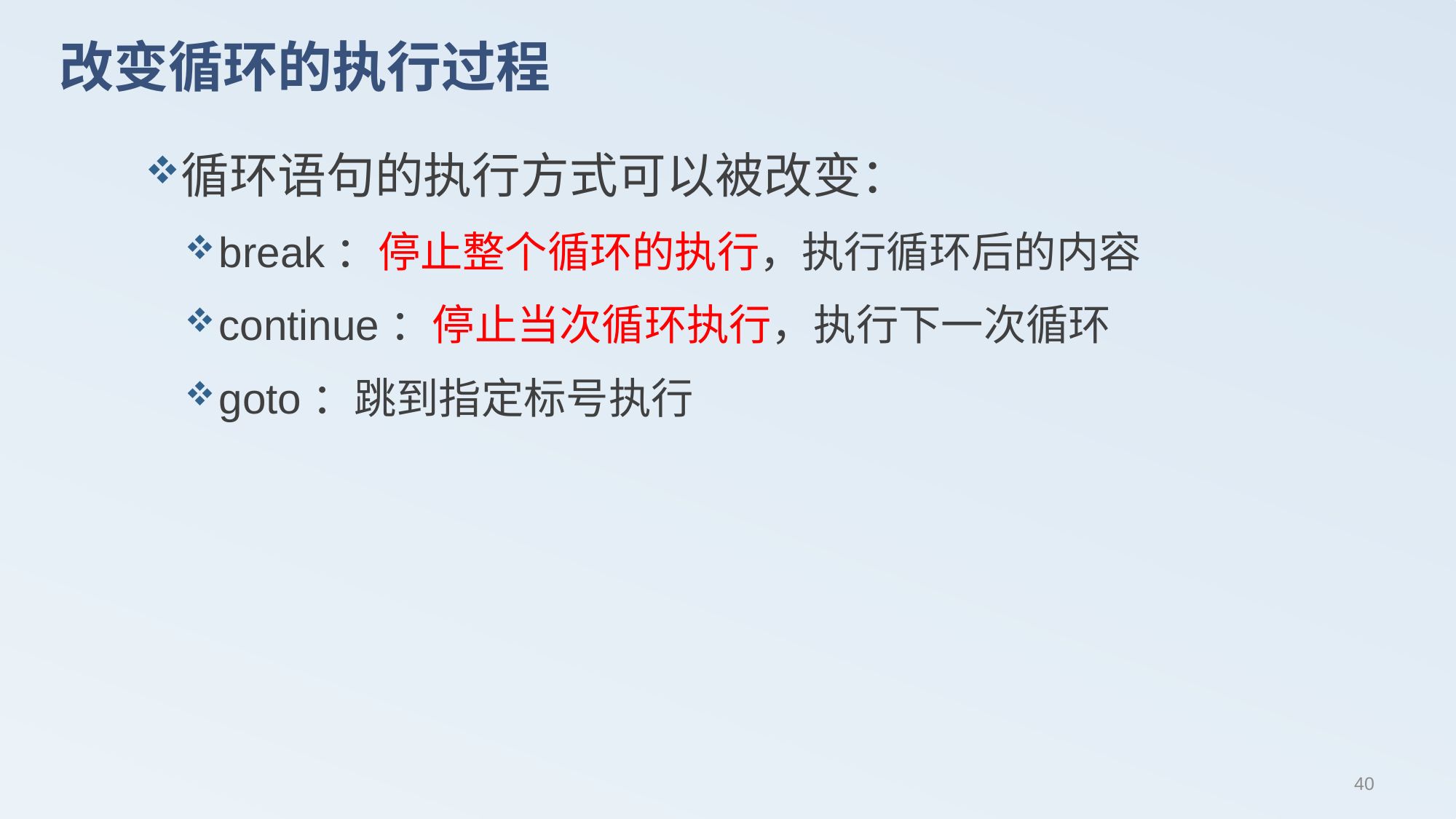

# 改变循环的执行过程
循环语句的执行方式可以被改变：
break：停止整个循环的执行，执行循环后的内容
continue：停止当次循环执行，执行下一次循环
goto：跳到指定标号执行